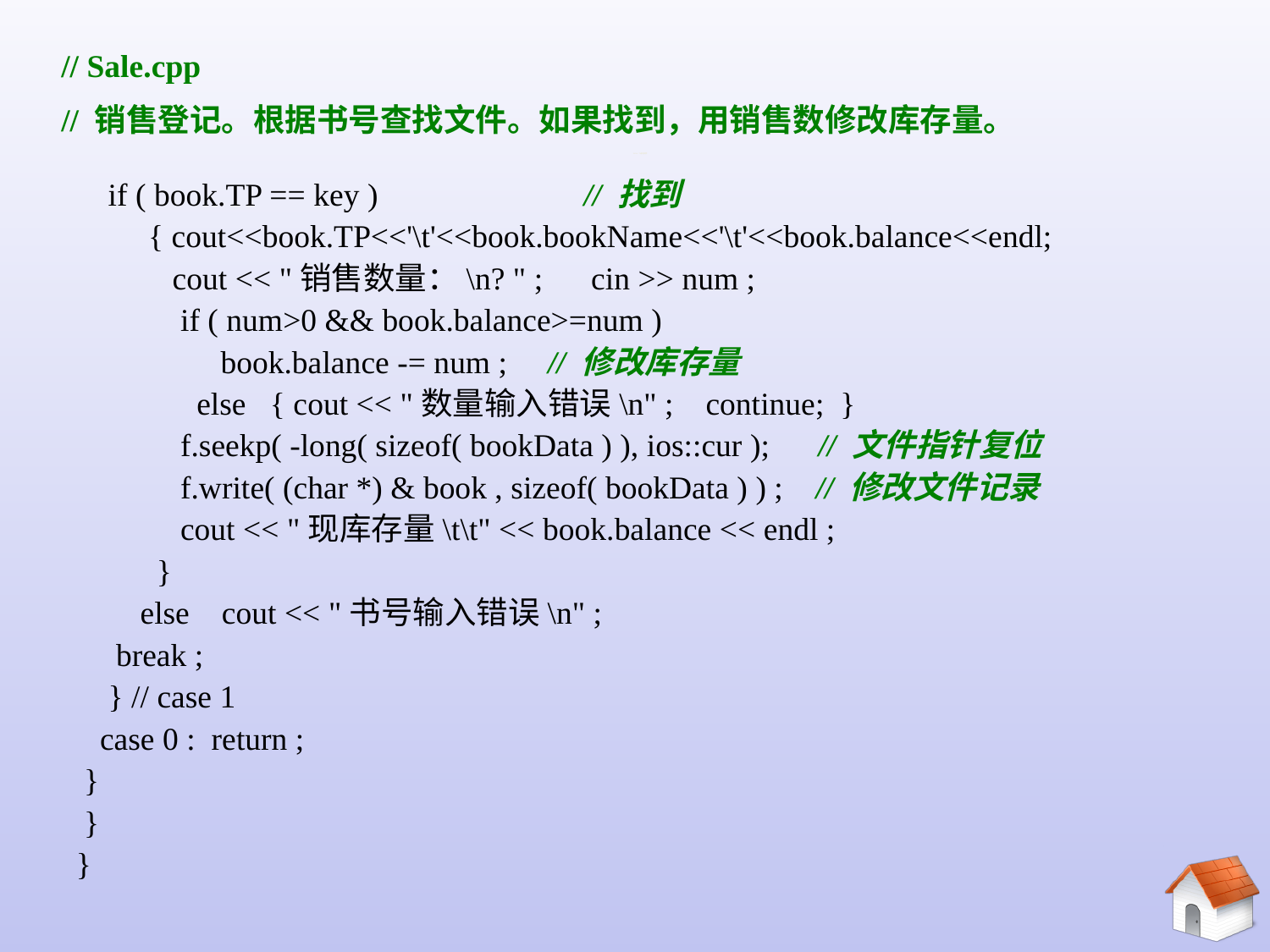

// Sale.cpp
// 销售登记。根据书号查找文件。如果找到，用销售数修改库存量。
# 10.5.4  二进制文件
    if ( book.TP == key )		// 找到
         { cout<<book.TP<<'\t'<<book.bookName<<'\t'<<book.balance<<endl;
            cout << "销售数量：\n? " ;      cin >> num ;
             if ( num>0 && book.balance>=num )
                  book.balance -= num ;     // 修改库存量
               else   { cout << "数量输入错误\n" ;    continue;  }
             f.seekp( -long( sizeof( bookData ) ), ios::cur );      // 文件指针复位
             f.write( (char *) & book , sizeof( bookData ) ) ;    // 修改文件记录
             cout << "现库存量\t\t" << book.balance << endl ;
          }
        else    cout << "书号输入错误\n" ;
     break ;
    } // case 1
   case 0 :  return ;
 }
 }
}